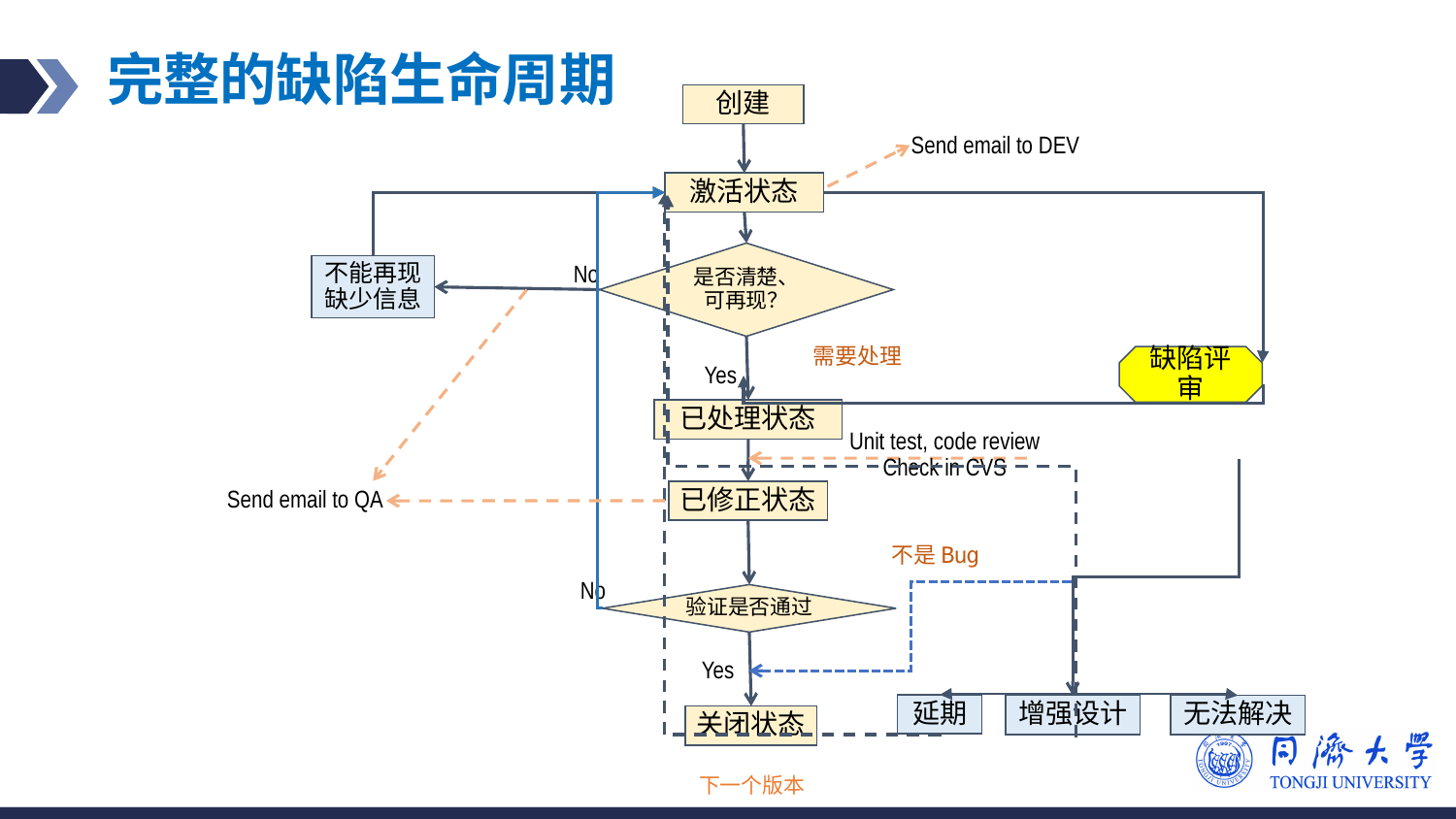

# 完整的缺陷生命周期
创建
Send email to DEV

激活状态
是否清楚、
可再现？
不能再现
缺少信息
No

需要处理
缺陷评审
Yes
已处理状态
Unit test, code review
Check in CVS

已修正状态
Send email to QA

不是Bug
验证是否通过
No
Yes
延期
增强设计
无法解决
关闭状态
下一个版本